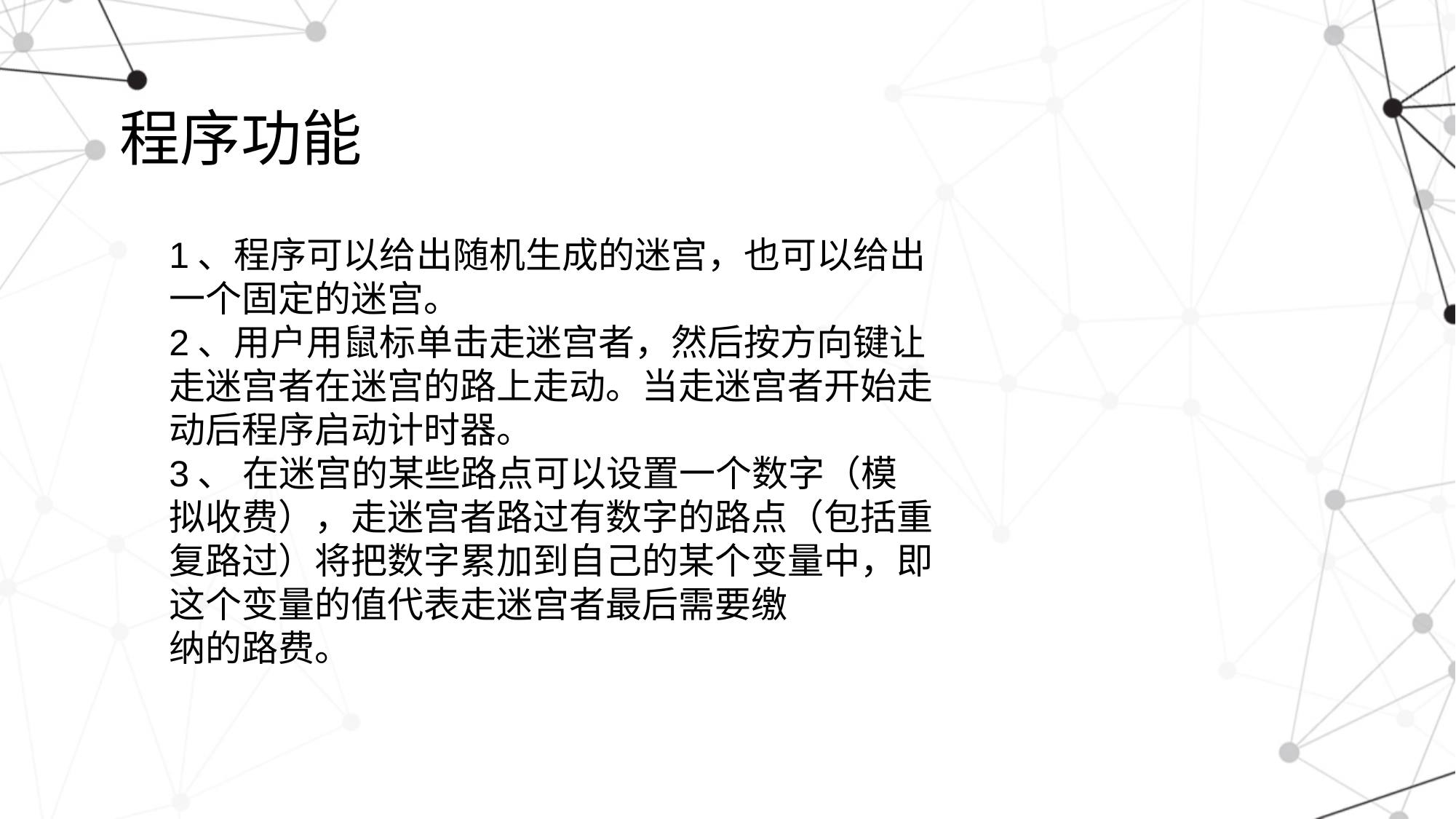

程序功能
1、程序可以给出随机生成的迷宫，也可以给出一个固定的迷宫。
2、用户用鼠标单击走迷宫者，然后按方向键让走迷宫者在迷宫的路上走动。当走迷宫者开始走动后程序启动计时器。
3、 在迷宫的某些路点可以设置一个数字（模拟收费），走迷宫者路过有数字的路点（包括重复路过）将把数字累加到自己的某个变量中，即这个变量的值代表走迷宫者最后需要缴
纳的路费。